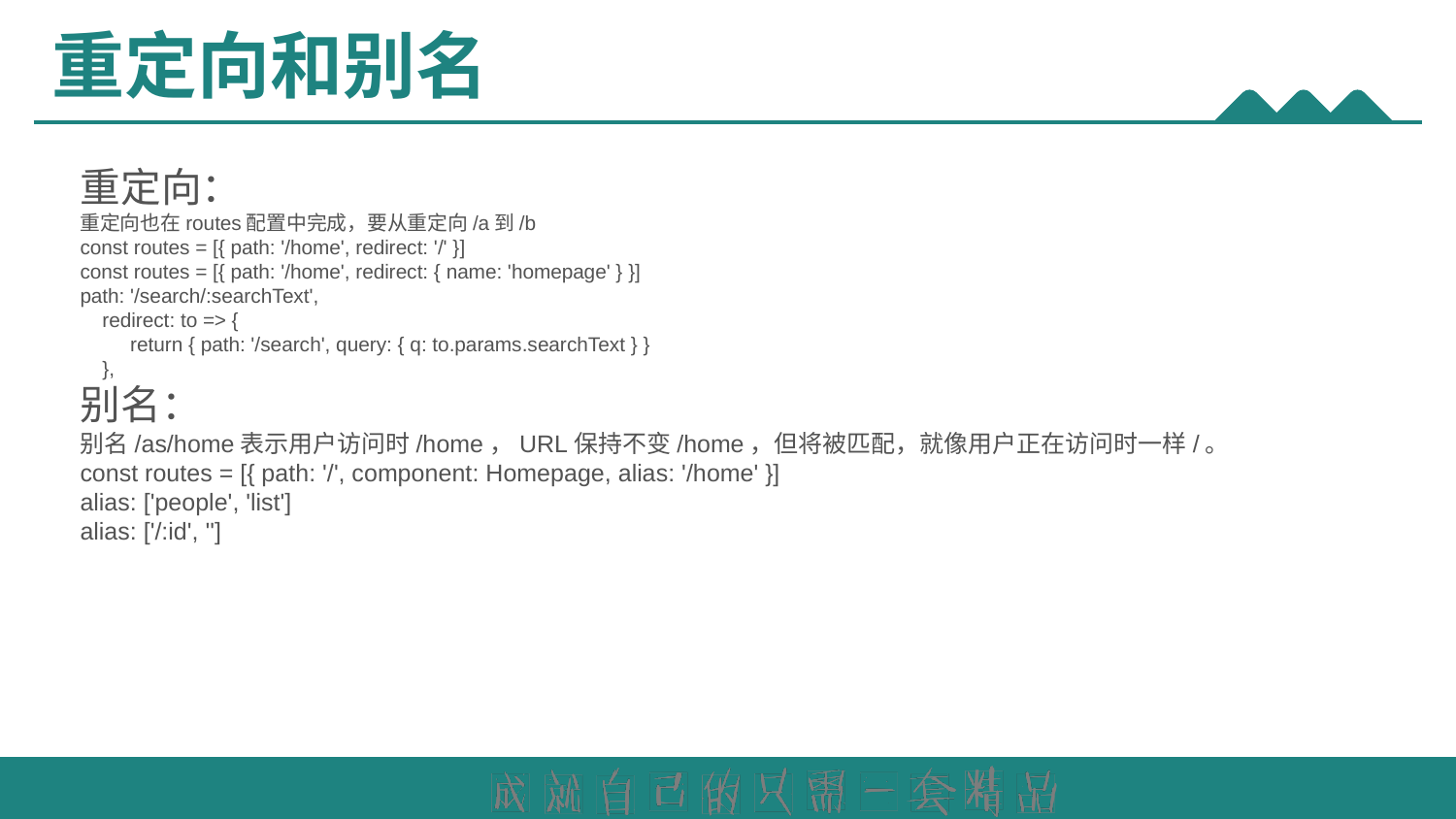

# 重定向和别名
重定向：
重定向也在routes配置中完成，要从重定向/a到/b
const routes = [{ path: '/home', redirect: '/' }]
const routes = [{ path: '/home', redirect: { name: 'homepage' } }]
path: '/search/:searchText',
    redirect: to => {
         return { path: '/search', query: { q: to.params.searchText } }
    },
别名：
别名/as/home表示用户访问时/home，URL保持不变/home，但将被匹配，就像用户正在访问时一样/。
const routes = [{ path: '/', component: Homepage, alias: '/home' }]
alias: ['people', 'list']
alias: ['/:id', '']